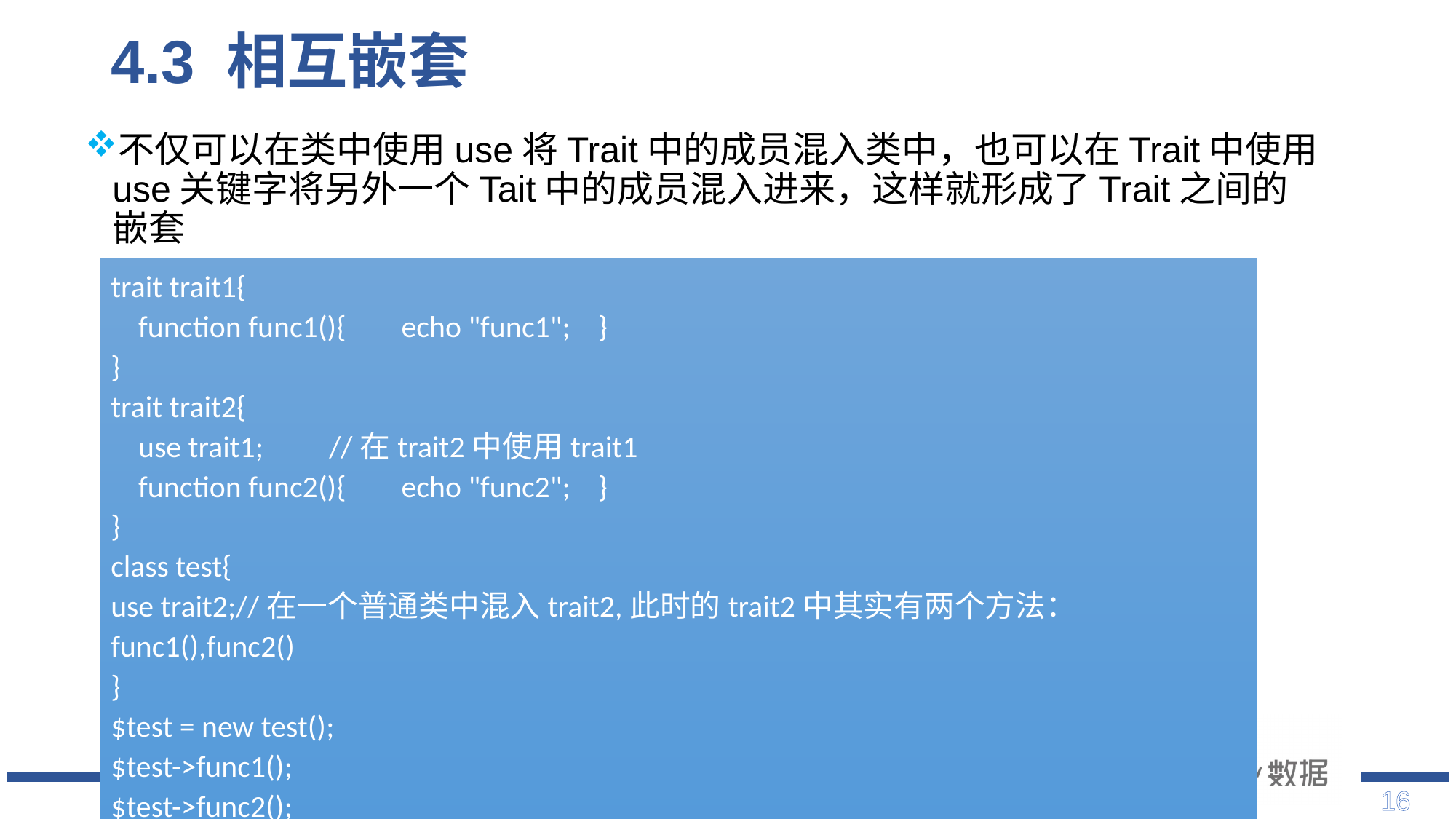

# 4.3 相互嵌套
不仅可以在类中使用use将Trait中的成员混入类中，也可以在Trait中使用use关键字将另外一个Tait中的成员混入进来，这样就形成了Trait之间的嵌套

trait trait1{
    function func1(){        echo "func1";    }
}
trait trait2{
    use trait1;	//在trait2中使用trait1
    function func2(){        echo "func2";    }
}
class test{
use trait2;//在一个普通类中混入trait2,此时的trait2中其实有两个方法：func1(),func2()
}
$test = new test();
$test->func1();
$test->func2();